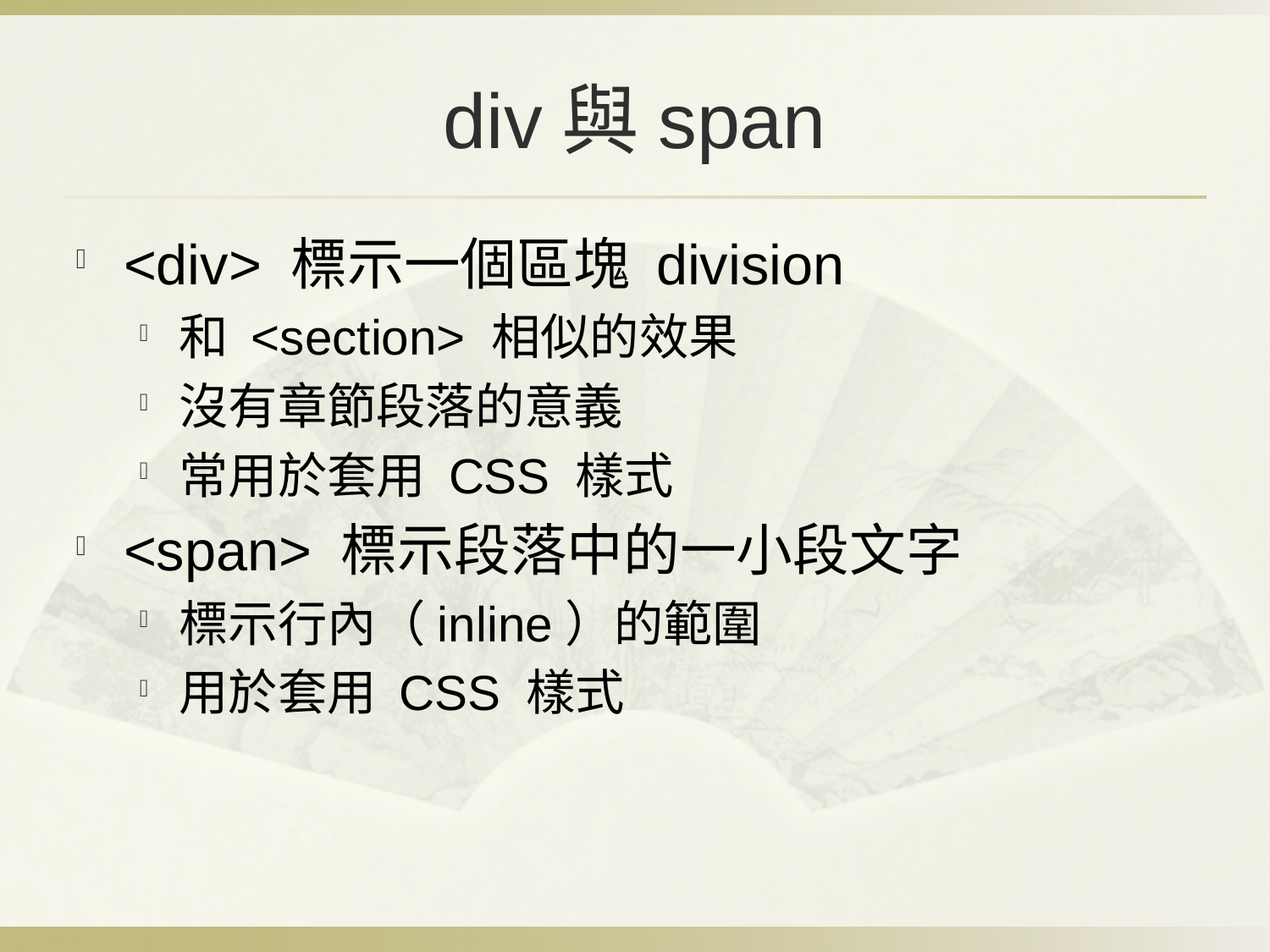

# div與span
<div> 標示一個區塊 division
和 <section> 相似的效果
沒有章節段落的意義
常用於套用 CSS 樣式
<span> 標示段落中的一小段文字
標示行內（inline）的範圍
用於套用 CSS 樣式